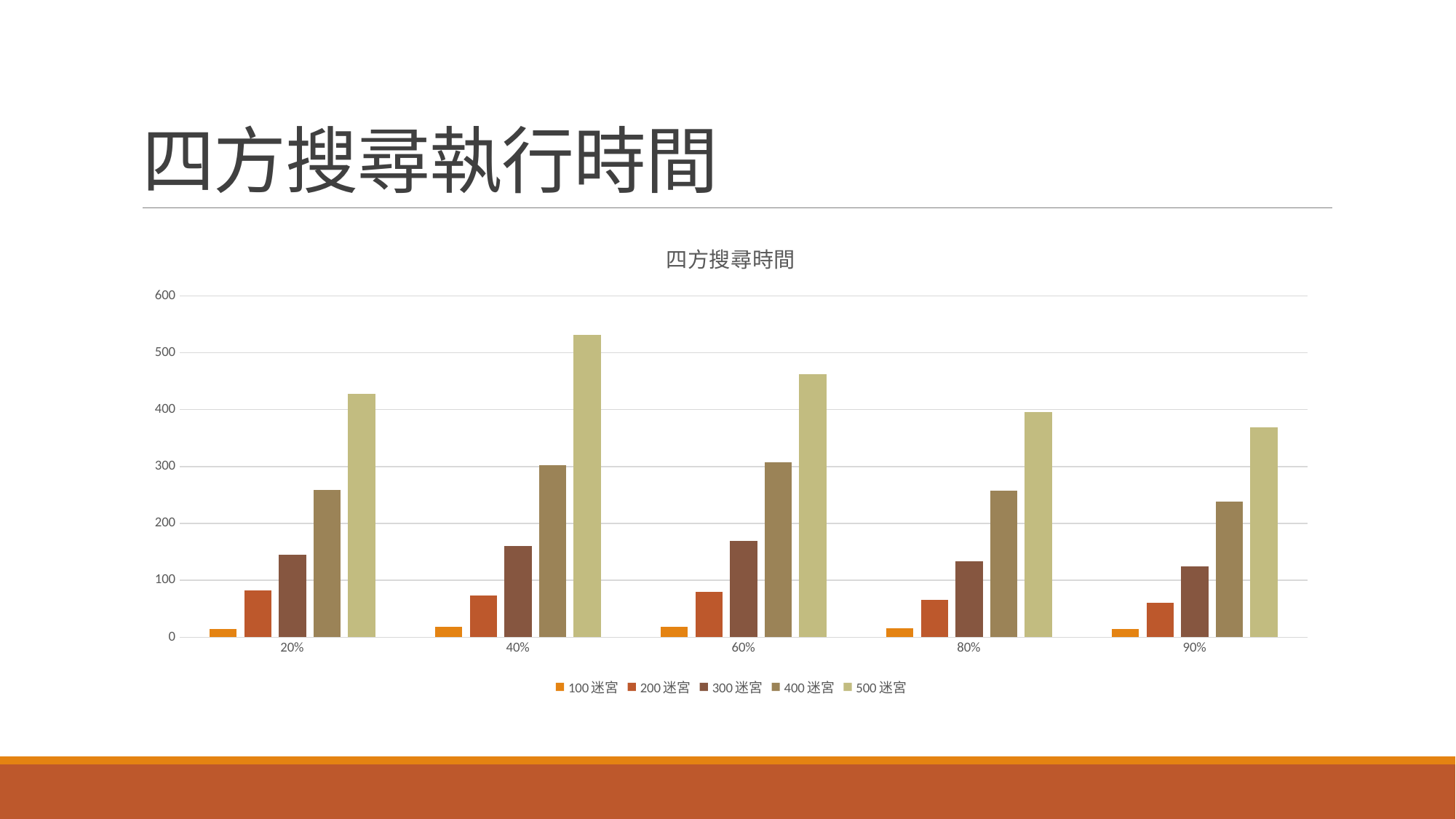

# 四方搜尋執行時間

### Chart: 四方搜尋時間

| Category | 100迷宮 | 200迷宮 | 300迷宮 | 400迷宮 | 500迷宮 |
|---|---|---|---|---|---|
| 0.2 | 15.0 | 82.0 | 145.0 | 259.0 | 428.0 |
| 0.4 | 18.0 | 74.0 | 161.0 | 302.0 | 531.0 |
| 0.6 | 19.0 | 80.0 | 169.0 | 307.0 | 462.0 |
| 0.8 | 16.0 | 66.0 | 134.0 | 258.0 | 396.0 |
| 0.9 | 14.0 | 61.0 | 124.0 | 238.0 | 369.0 |